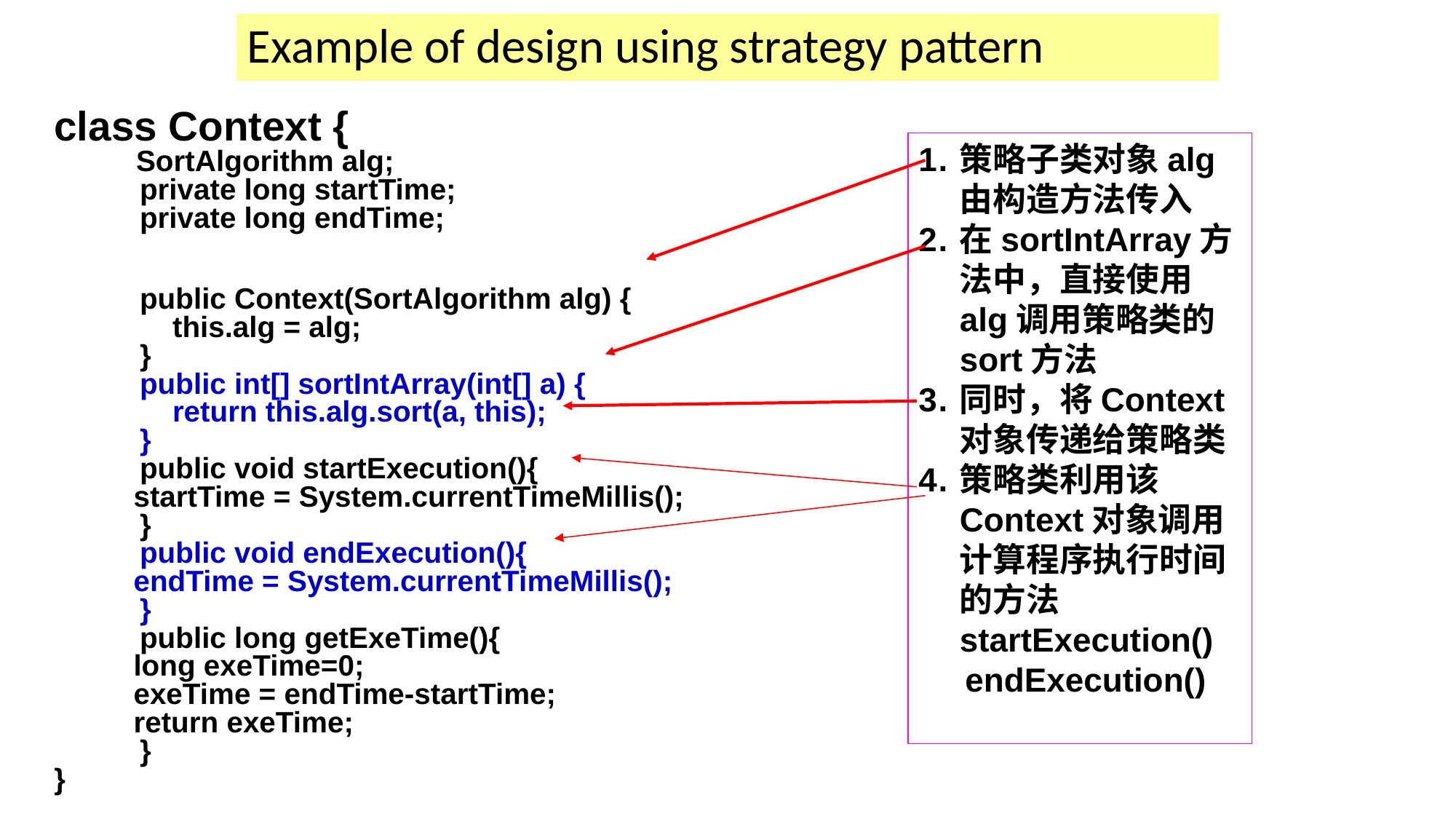

# Example of design using strategy pattern
class Context {
    SortAlgorithm alg;
    private long startTime;
    private long endTime;

    public Context(SortAlgorithm alg) {
        this.alg = alg;
    }
    public int[] sortIntArray(int[] a) {
        return this.alg.sort(a, this);
    }
    public void startExecution(){
		startTime = System.currentTimeMillis();
    }
    public void endExecution(){
		endTime = System.currentTimeMillis();
    }
    public long getExeTime(){
		long exeTime=0;
		exeTime = endTime-startTime;
		return exeTime;
    }
}
策略子类对象alg由构造方法传入
在sortIntArray方法中，直接使用alg调用策略类的sort方法
同时，将Context对象传递给策略类
策略类利用该Context对象调用计算程序执行时间的方法startExecution()
     endExecution()